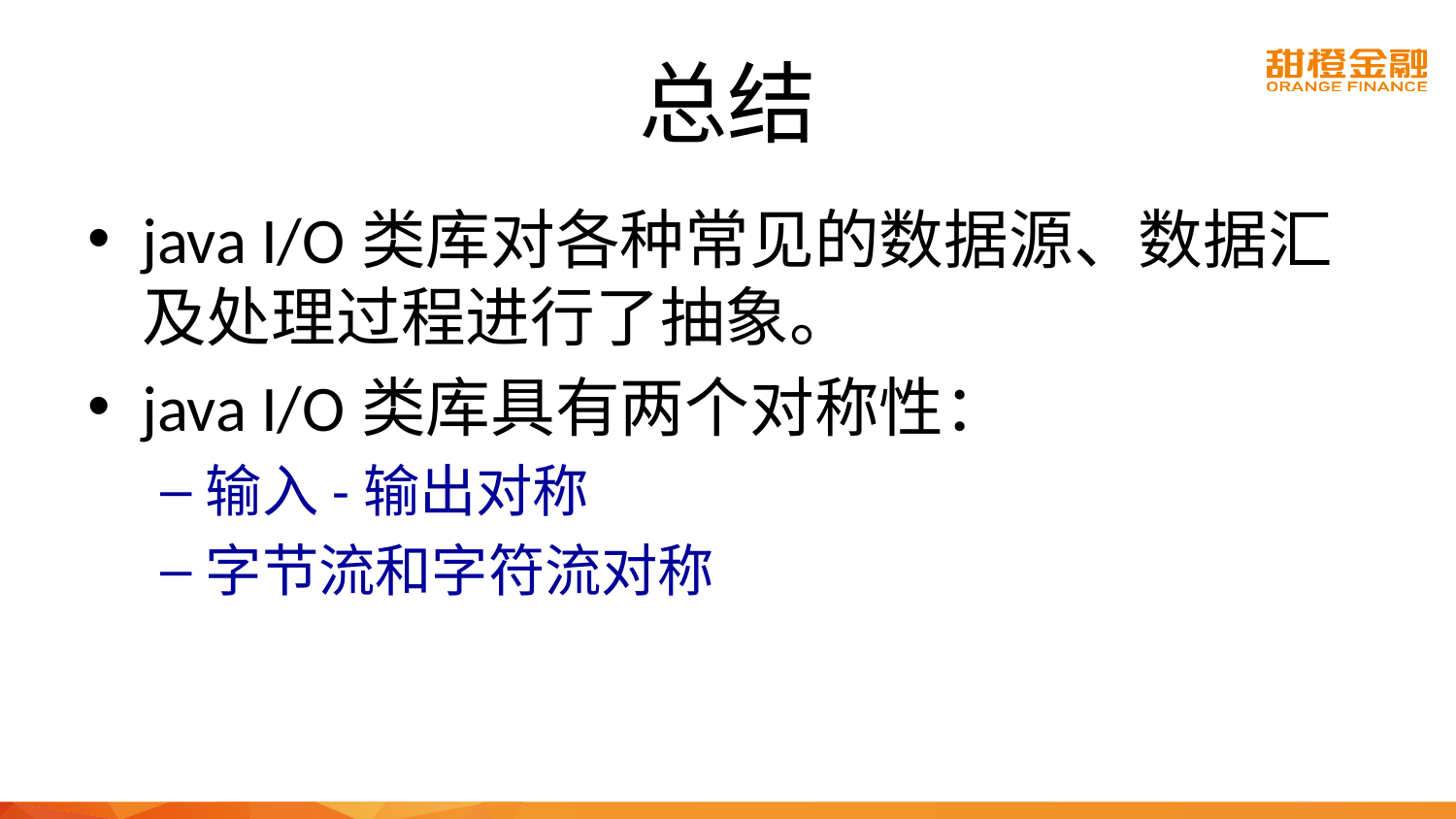

# 总结
java I/O类库对各种常见的数据源、数据汇及处理过程进行了抽象。
java I/O类库具有两个对称性：
输入-输出对称
字节流和字符流对称